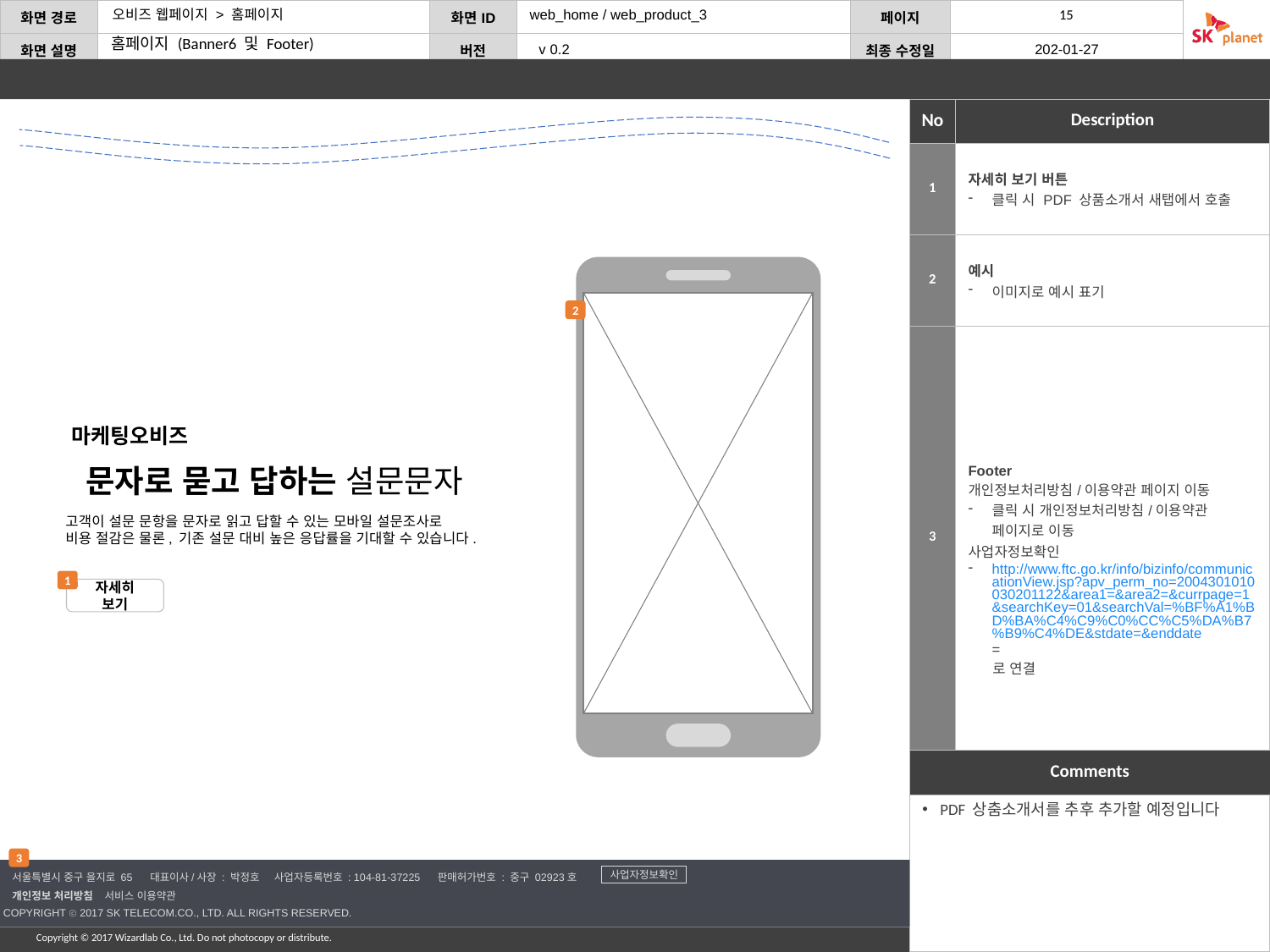

web_home / web_product_3
홈페이지 (Banner6 및 Footer)

| 1 | 자세히 보기 버튼 클릭 시 PDF 상품소개서 새탭에서 호출 |
| --- | --- |
| 2 | 예시 이미지로 예시 표기 |
| 3 | Footer 개인정보처리방침/이용약관 페이지 이동 클릭 시 개인정보처리방침/이용약관 페이지로 이동 사업자정보확인 http://www.ftc.go.kr/info/bizinfo/communicationView.jsp?apv\_perm\_no=2004301010030201122&area1=&area2=&currpage=1&searchKey=01&searchVal=%BF%A1%BD%BA%C4%C9%C0%CC%C5%DA%B7%B9%C4%DE&stdate=&enddate= 로 연결 |

2
마케팅오비즈
문자로 묻고 답하는 설문문자
고객이 설문 문항을 문자로 읽고 답할 수 있는 모바일 설문조사로
비용 절감은 물론, 기존 설문 대비 높은 응답률을 기대할 수 있습니다.
자세히 보기
1
PDF 상춤소개서를 추후 추가할 예정입니다
3
서울특별시 중구 을지로 65     대표이사/사장 : 박정호     사업자등록번호 : 104-81-37225     판매허가번호 : 중구 02923호
개인정보 처리방침    서비스 이용약관

COPYRIGHT ⓒ 2017 SK TELECOM.CO., LTD. ALL RIGHTS RESERVED.
사업자정보확인